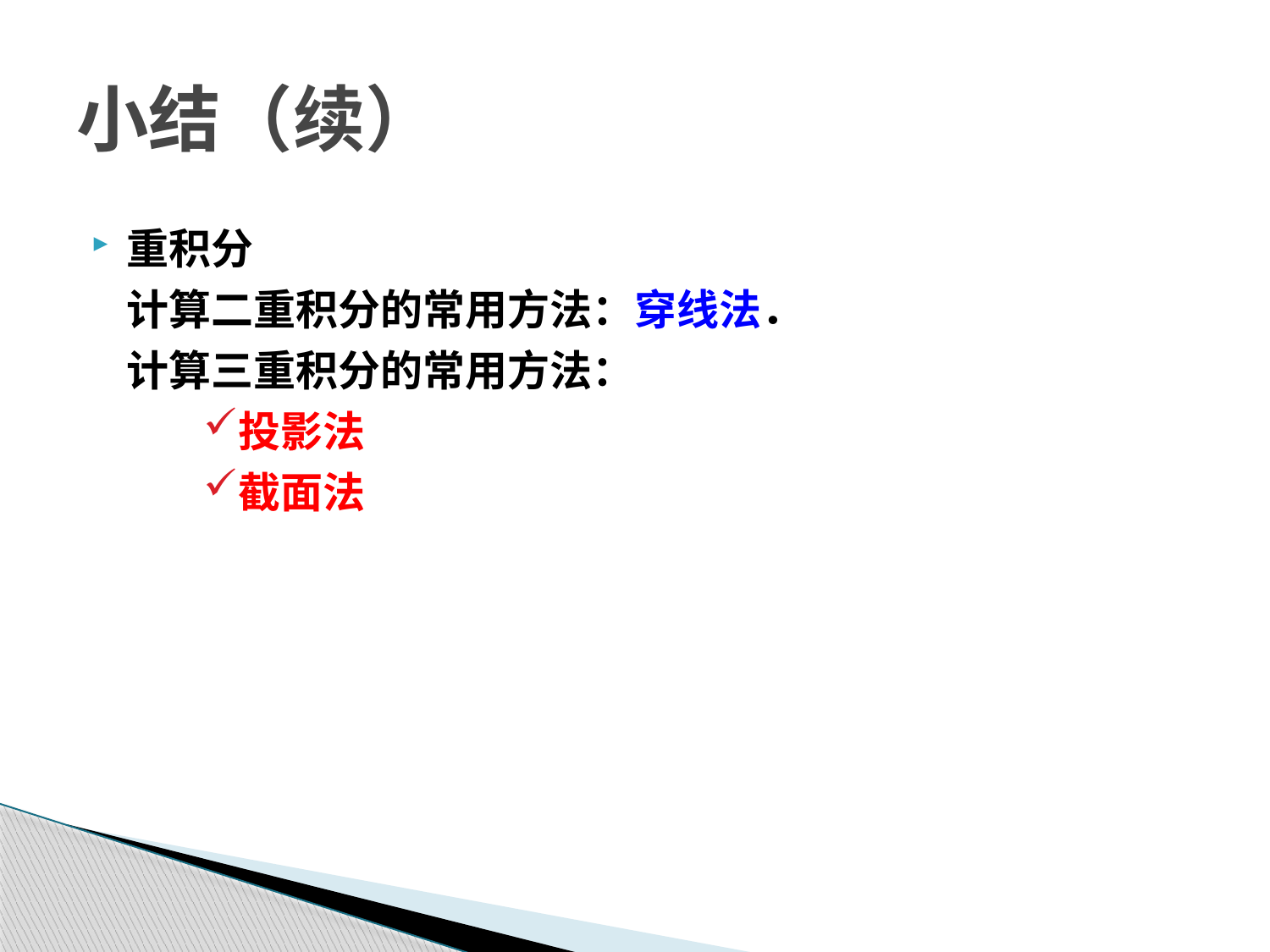

# 小结（续）
重积分
	计算二重积分的常用方法：穿线法．
	计算三重积分的常用方法：
投影法（①投影；②穿线；③积分）
截面法（①截面；②积分）